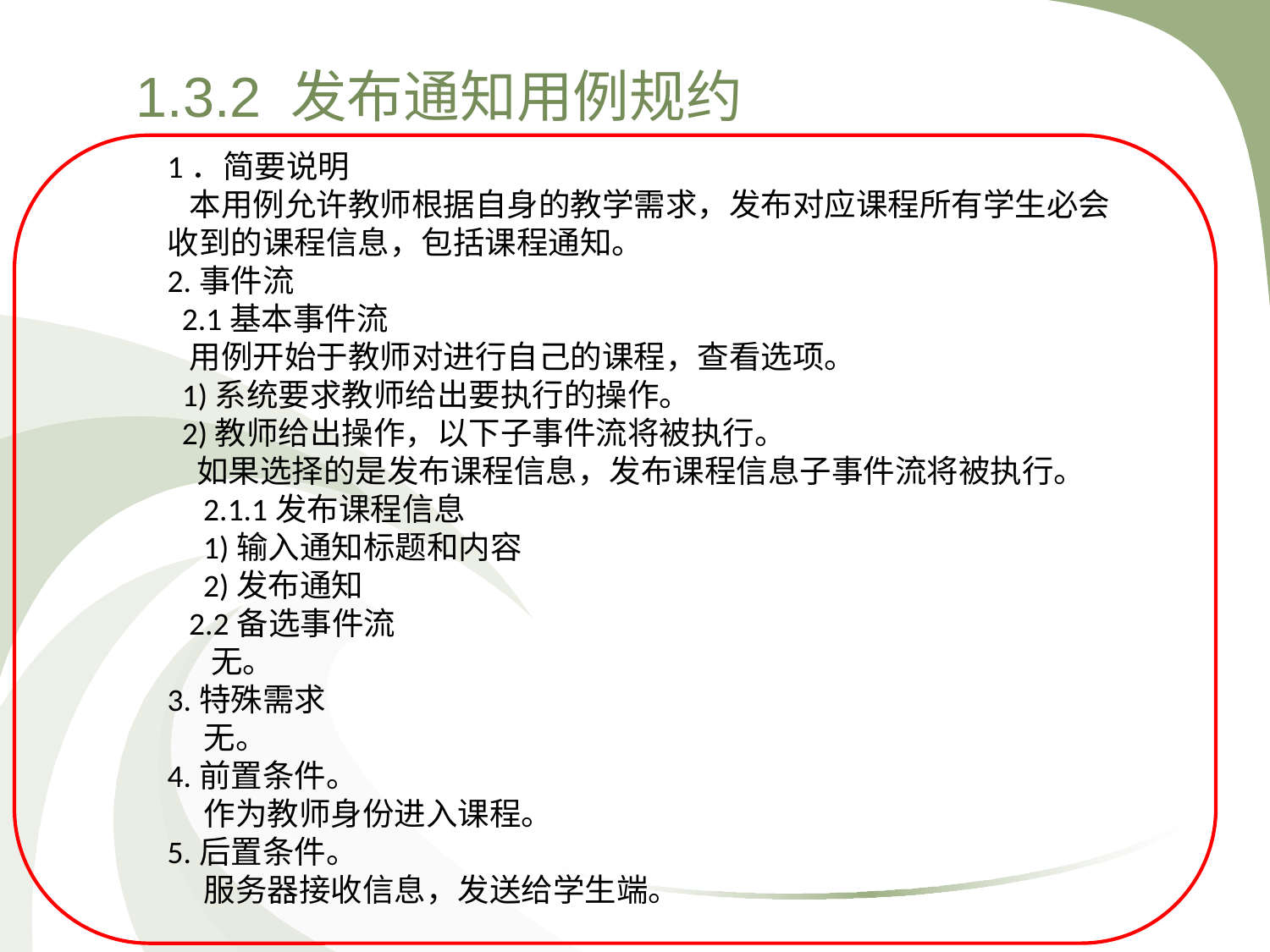

# 1.3.2 发布通知用例规约

1．简要说明
  本用例允许教师根据自身的教学需求，发布对应课程所有学生必会收到的课程信息，包括课程通知。
2.事件流
  2.1基本事件流
  用例开始于教师对进行自己的课程，查看选项。
  1)系统要求教师给出要执行的操作。
  2)教师给出操作，以下子事件流将被执行。
   如果选择的是发布课程信息，发布课程信息子事件流将被执行。
     2.1.1发布课程信息
     1)输入通知标题和内容
     2)发布通知
   2.2备选事件流
     无。
3.特殊需求
    无。
4.前置条件。
    作为教师身份进入课程。
5.后置条件。
    服务器接收信息，发送给学生端。